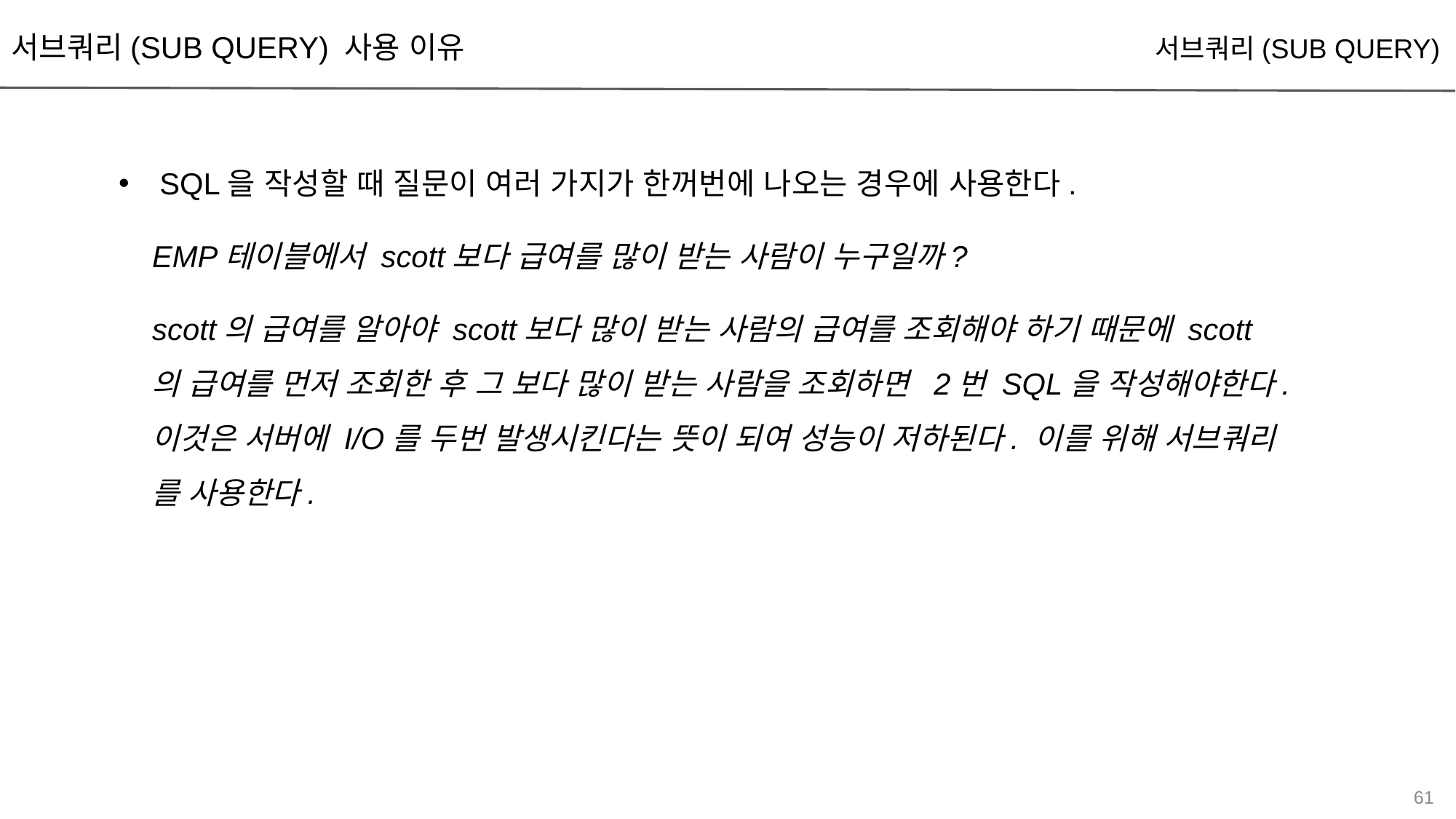

서브쿼리(SUB QUERY) 사용 이유
서브쿼리(SUB QUERY)
SQL을 작성할 때 질문이 여러 가지가 한꺼번에 나오는 경우에 사용한다.
    EMP테이블에서 scott보다 급여를 많이 받는 사람이 누구일까?
    scott의 급여를 알아야 scott보다 많이 받는 사람의 급여를 조회해야 하기 때문에 scott
   의 급여를 먼저 조회한 후 그 보다 많이 받는 사람을 조회하면  2번 SQL을 작성해야한다.
   이것은 서버에 I/O를 두번 발생시킨다는 뜻이 되여 성능이 저하된다. 이를 위해 서브쿼리
   를 사용한다.

61